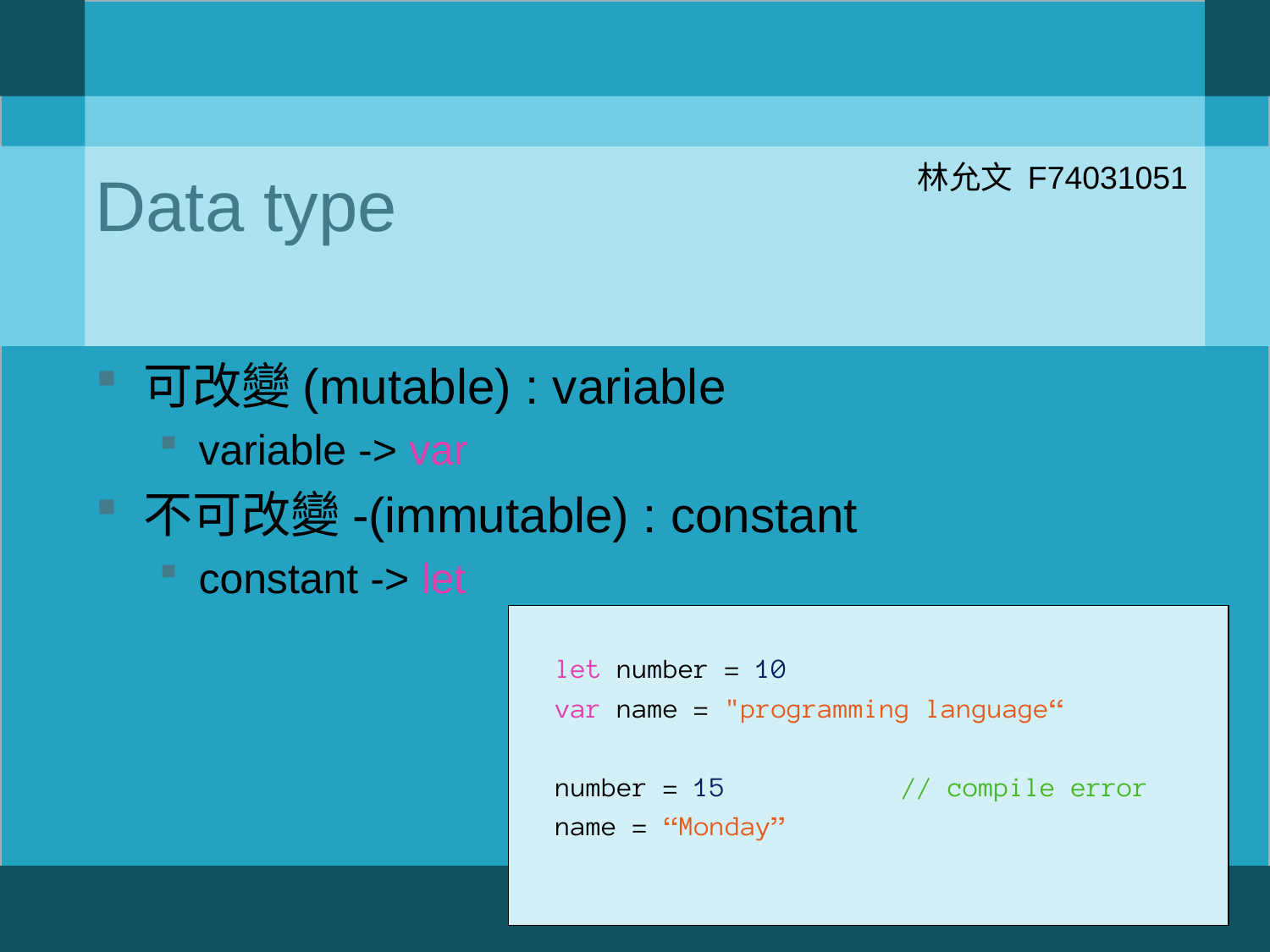

林允文 F74031051
# Data type
可改變(mutable) : variable
variable -> var
不可改變-(immutable) : constant
constant -> let

　let number = 10
　var name = "programming language“

　number = 15		// compile error
　name = “Monday”